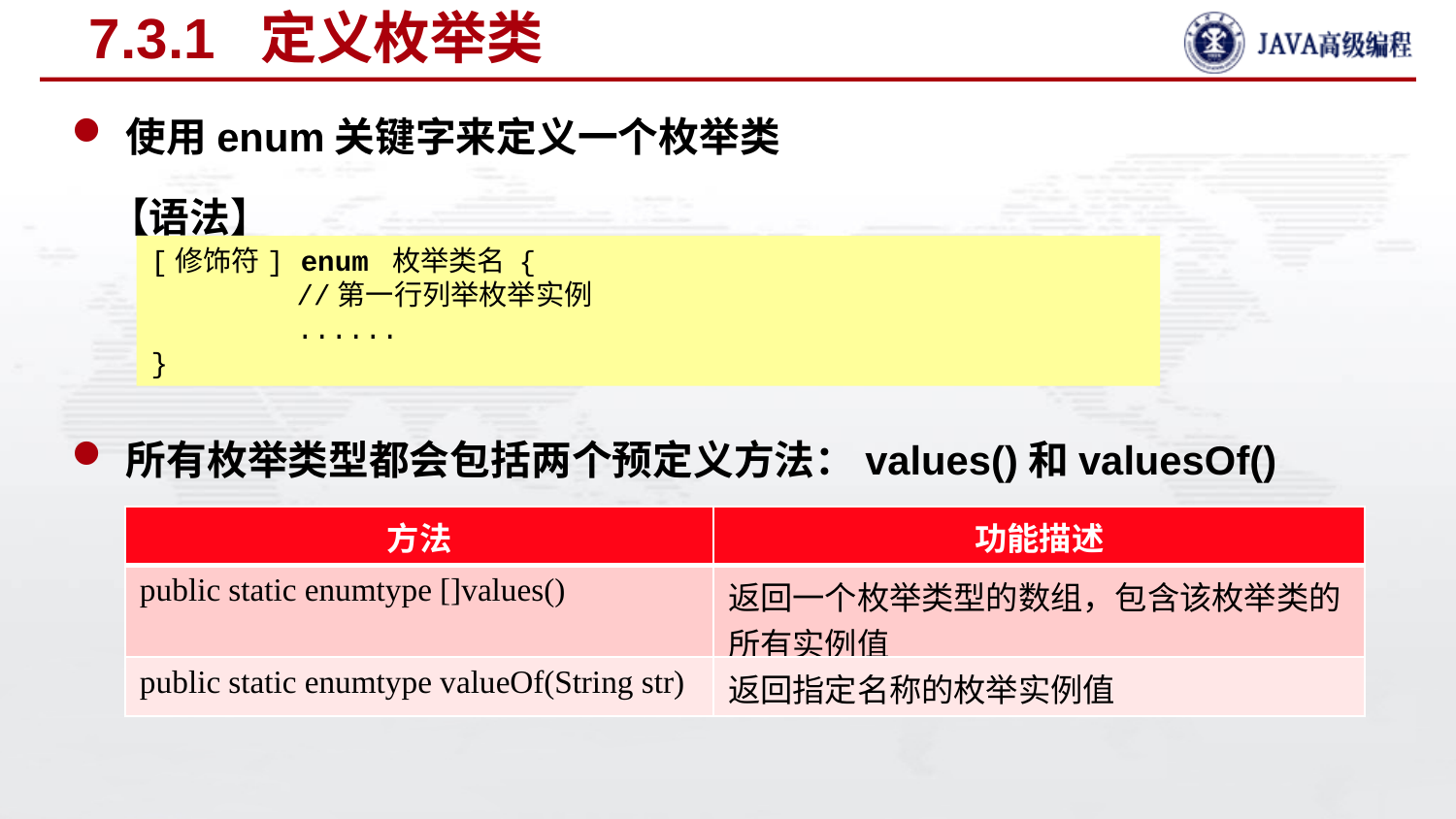

# 7.3.1  定义枚举类
使用enum关键字来定义一个枚举类
   【语法】

所有枚举类型都会包括两个预定义方法：values()和valuesOf()

[修饰符] enum 枚举类名 {
	//第一行列举枚举实例
	......
}
| 方法 | 功能描述 |
| --- | --- |
| public static enumtype []values() | 返回一个枚举类型的数组，包含该枚举类的所有实例值 |
| public static enumtype valueOf(String str) | 返回指定名称的枚举实例值 |